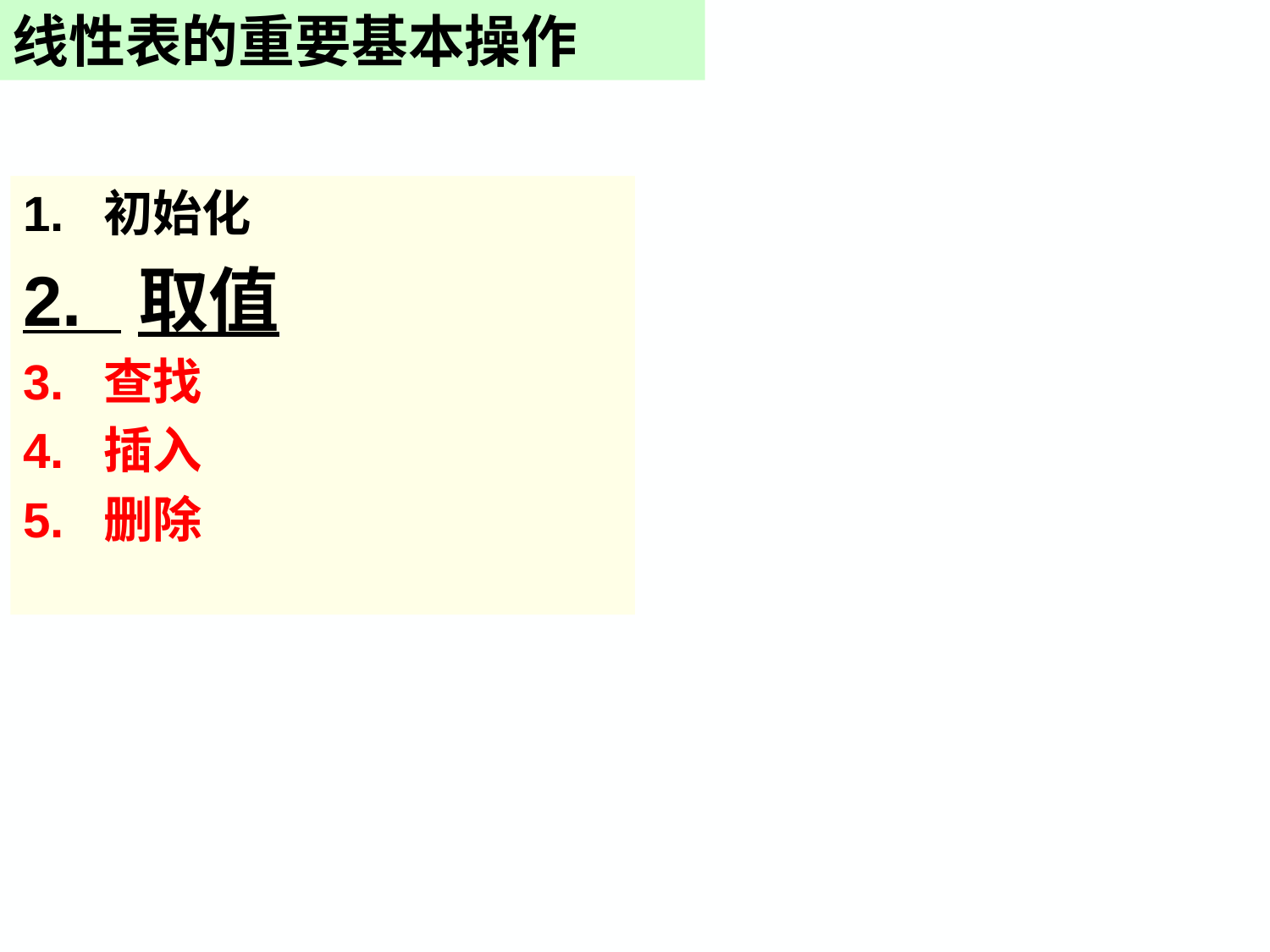

线性表的重要基本操作
1.  初始化
2.  取值
3.  查找
4.  插入
5.  删除